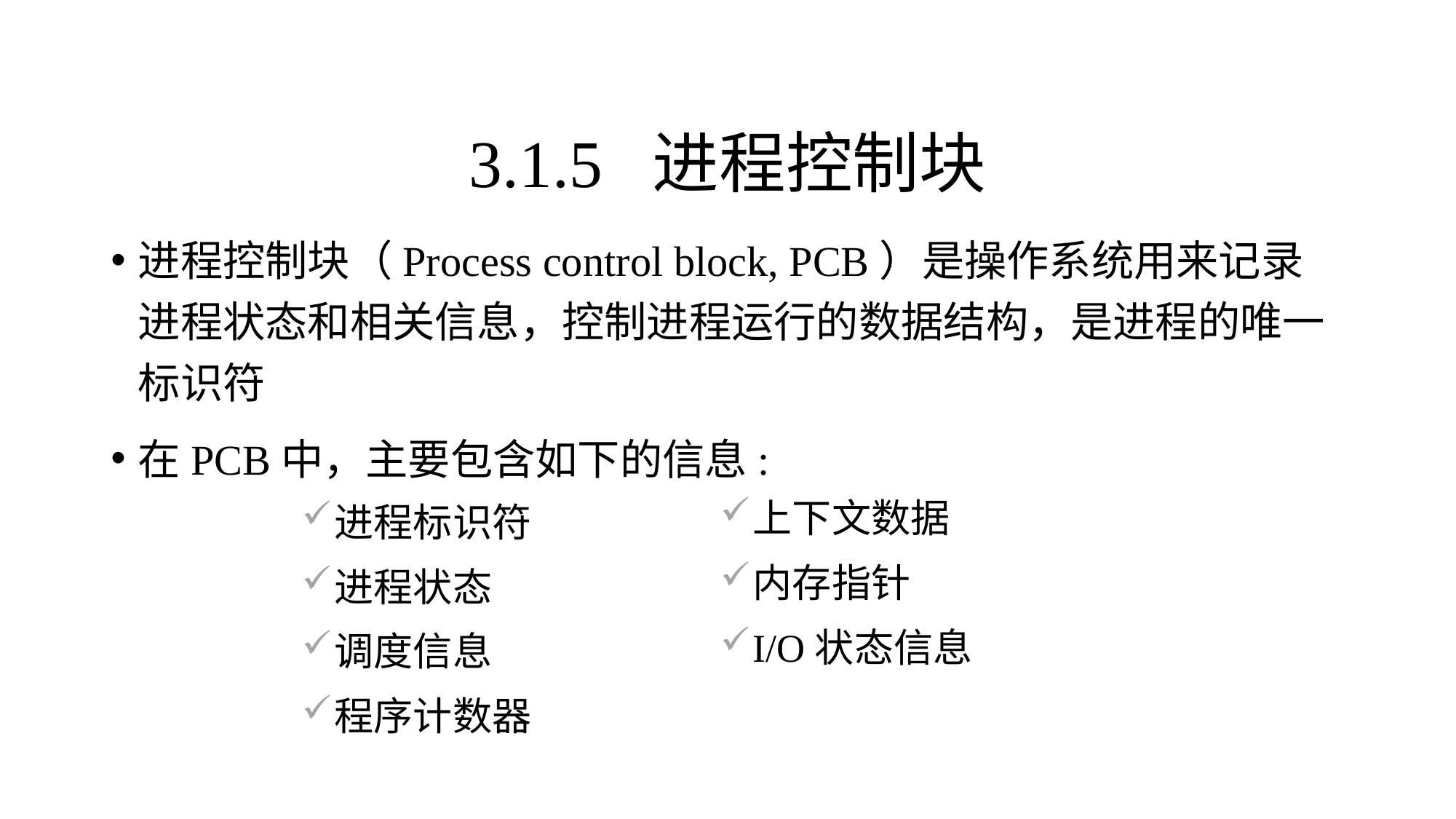

进程控制块（Process control block, PCB）是操作系统用来记录进程状态和相关信息，控制进程运行的数据结构，是进程的唯一标识符
在PCB中，主要包含如下的信息:

3.1.5  进程控制块
上下文数据
内存指针
I/O状态信息

进程标识符
进程状态
调度信息
程序计数器
19